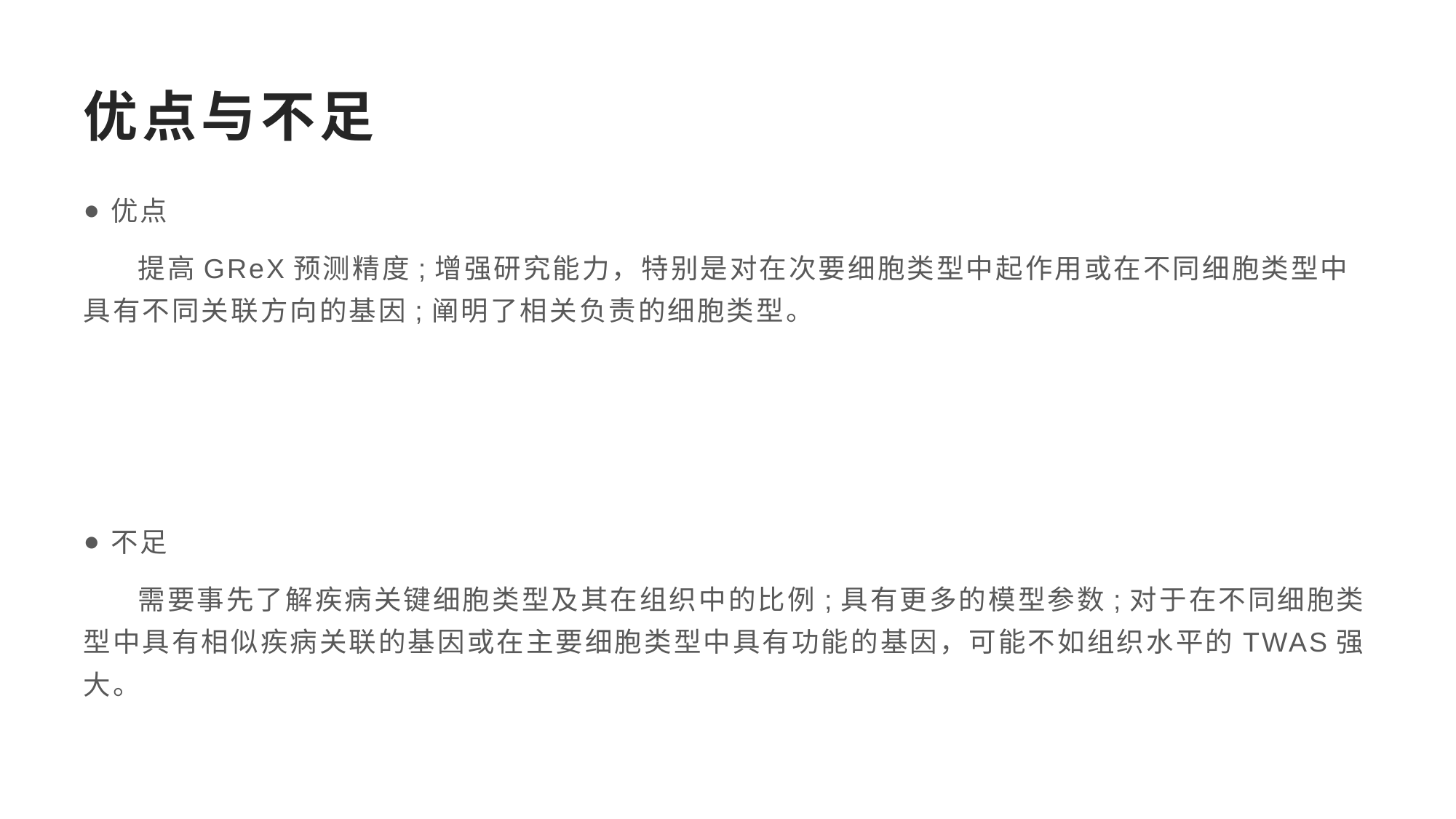

# 优点与不足
优点
提高GReX预测精度;增强研究能力，特别是对在次要细胞类型中起作用或在不同细胞类型中具有不同关联方向的基因;阐明了相关负责的细胞类型。

不足
需要事先了解疾病关键细胞类型及其在组织中的比例;具有更多的模型参数;对于在不同细胞类型中具有相似疾病关联的基因或在主要细胞类型中具有功能的基因，可能不如组织水平的TWAS强大。